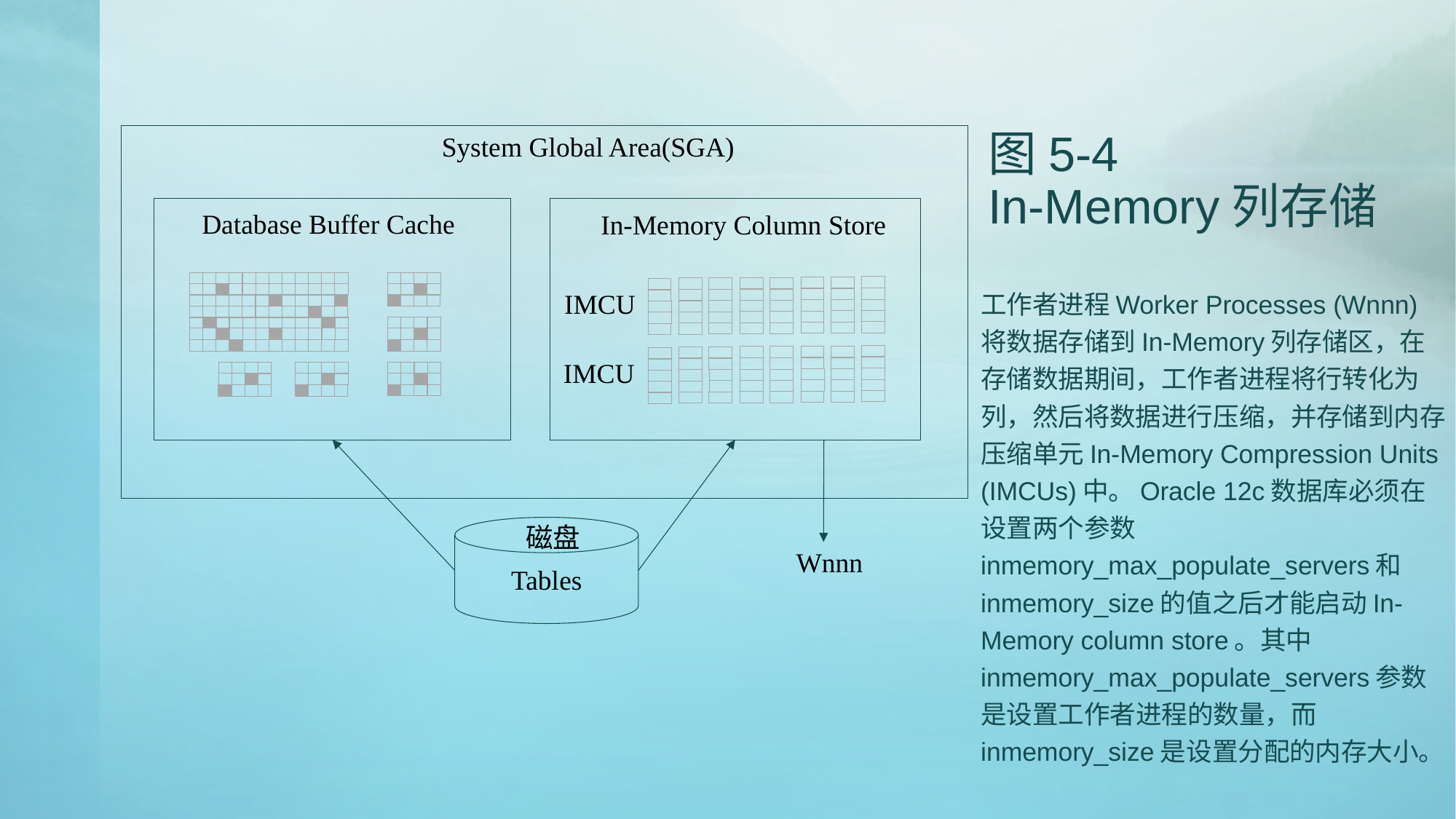

# 图5-4 In-Memory列存储

System Global Area(SGA)

Database Buffer Cache
In-Memory Column Store

IMCU

IMCU

磁盘
Tables
Wnnn
工作者进程Worker Processes (Wnnn)将数据存储到In-Memory列存储区，在存储数据期间，工作者进程将行转化为列，然后将数据进行压缩，并存储到内存压缩单元In-Memory Compression Units (IMCUs)中。Oracle 12c数据库必须在设置两个参数inmemory_max_populate_servers和inmemory_size的值之后才能启动In-Memory column store。其中inmemory_max_populate_servers参数是设置工作者进程的数量，而inmemory_size是设置分配的内存大小。